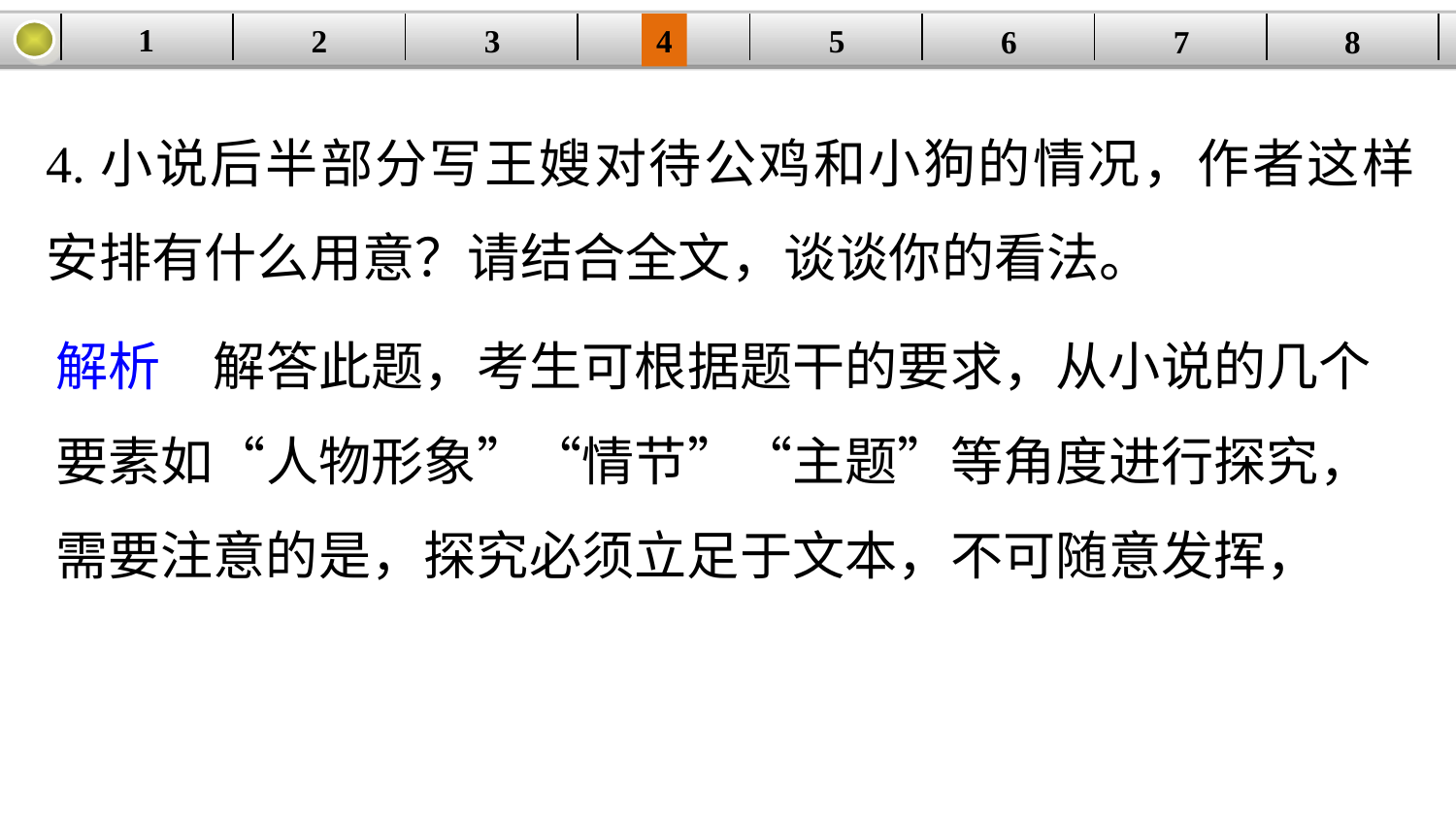

1
2
3
4
|  |  |  |  |  |  |  |  |
| --- | --- | --- | --- | --- | --- | --- | --- |
5
6
7
8

4.小说后半部分写王嫂对待公鸡和小狗的情况，作者这样安排有什么用意？请结合全文，谈谈你的看法。
解析　解答此题，考生可根据题干的要求，从小说的几个要素如“人物形象”“情节”“主题”等角度进行探究，需要注意的是，探究必须立足于文本，不可随意发挥，